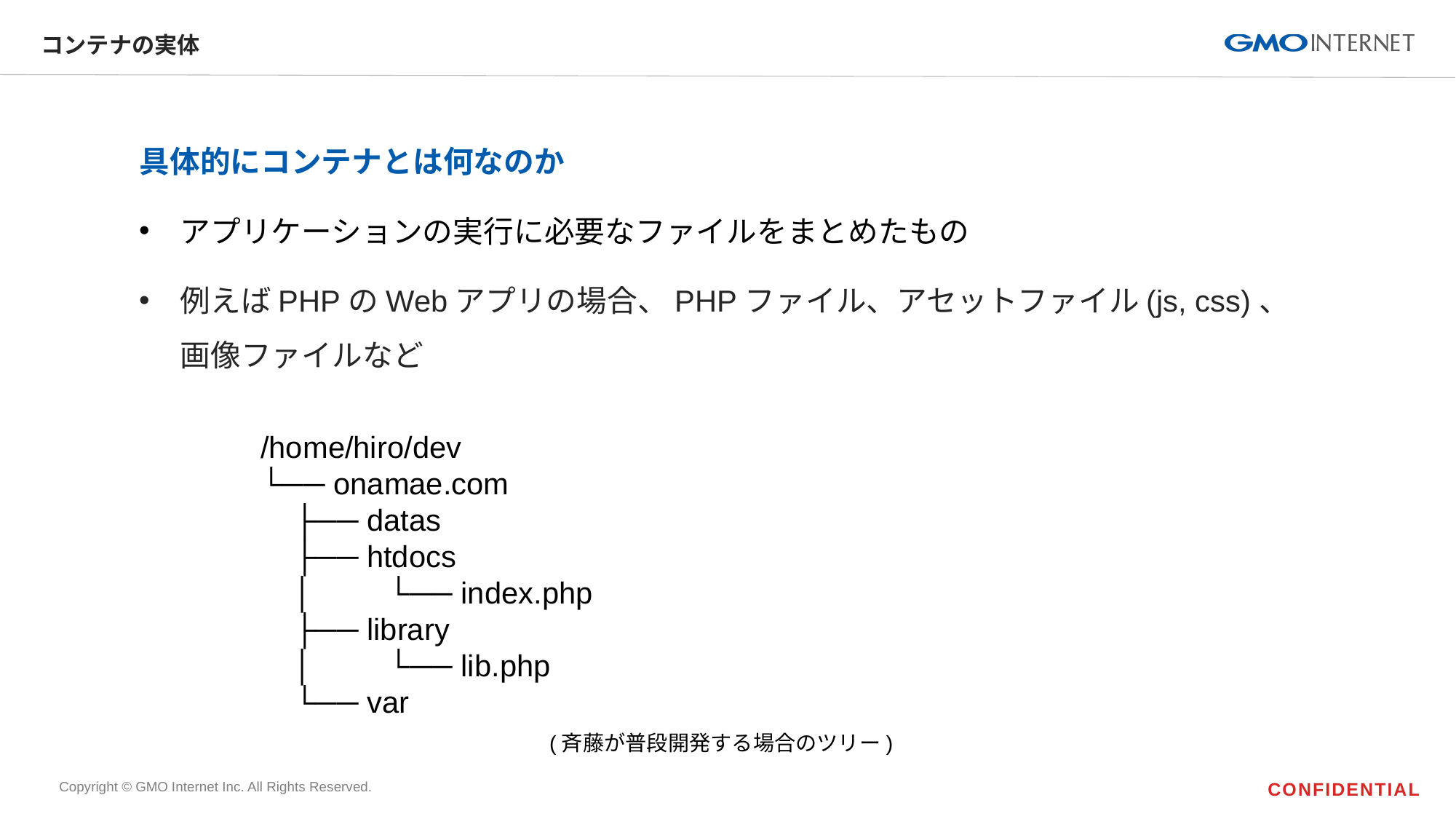

# コンテナの実体
具体的にコンテナとは何なのか
アプリケーションの実行に必要なファイルをまとめたもの
例えばPHPのWebアプリの場合、PHPファイル、アセットファイル(js, css)、画像ファイルなど

/home/hiro/dev
└── onamae.com
    ├── datas
    ├── htdocs
    │         └── index.php
    ├── library
    │         └── lib.php
    └── var
(斉藤が普段開発する場合のツリー)